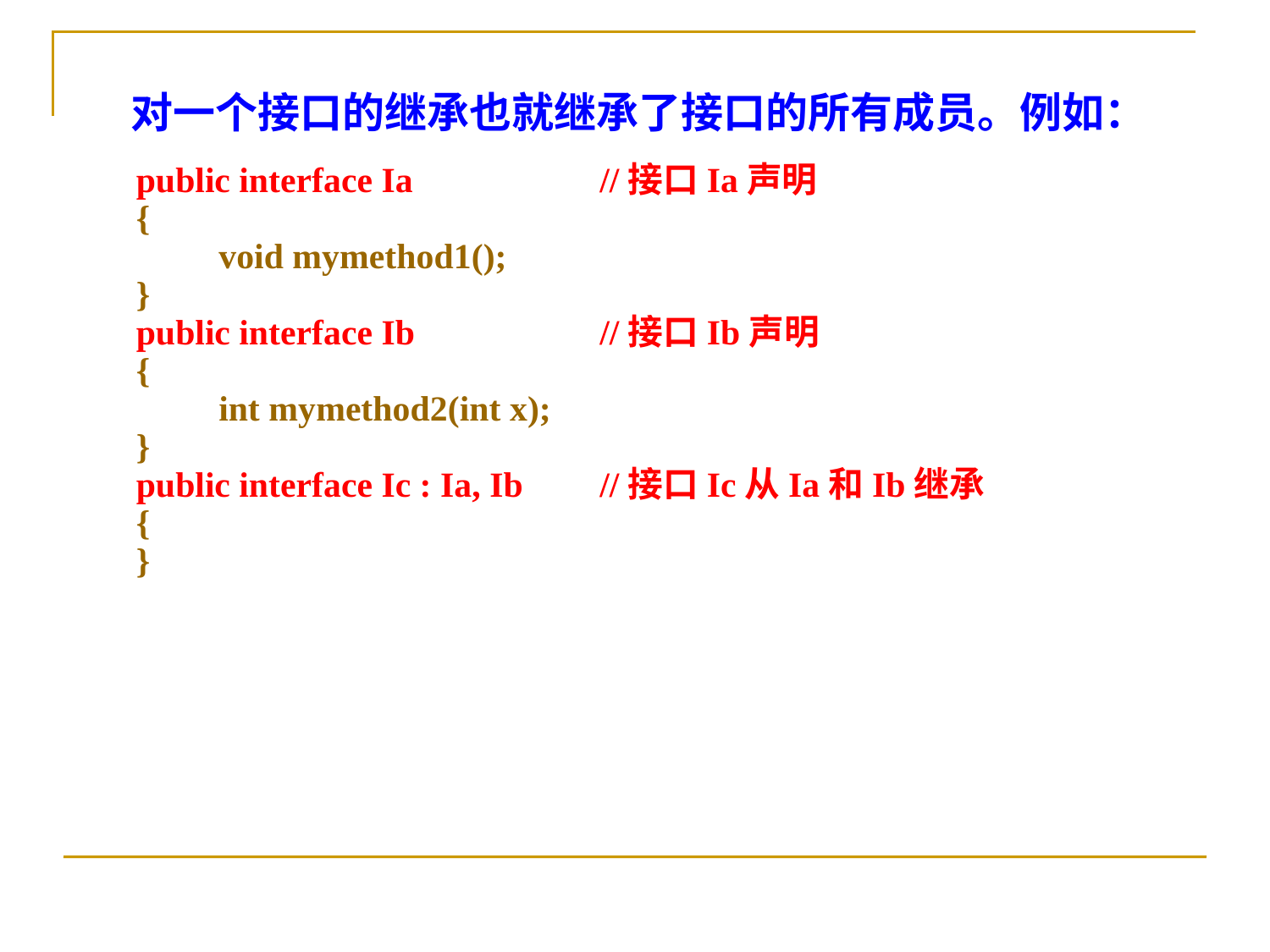

对一个接口的继承也就继承了接口的所有成员。例如：
     public interface Ia		//接口Ia声明
     {
	void mymethod1();
     }
     public interface Ib		//接口Ib声明
     {
	int mymethod2(int x);
     }
     public interface Ic : Ia, Ib　	//接口Ic从Ia和Ib继承
     {
     }